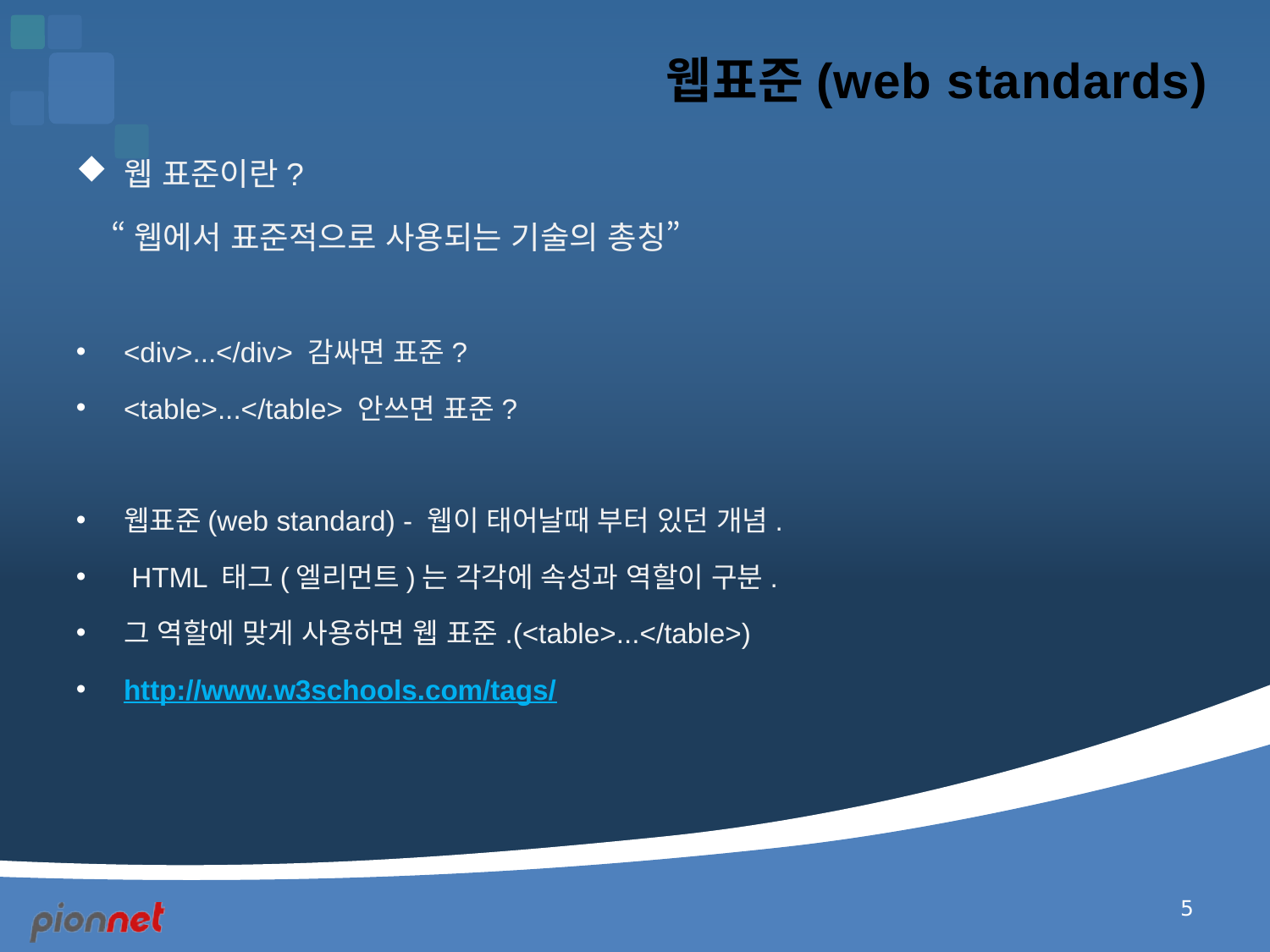

# 웹표준(web standards)
웹 표준이란?
    “웹에서 표준적으로 사용되는 기술의 총칭”

<div>...</div> 감싸면 표준?
<table>...</table> 안쓰면 표준?

웹표준(web standard) - 웹이 태어날때 부터 있던 개념.
 HTML 태그(엘리먼트)는 각각에 속성과 역할이 구분.
그 역할에 맞게 사용하면 웹 표준.(<table>...</table>)
http://www.w3schools.com/tags/
5